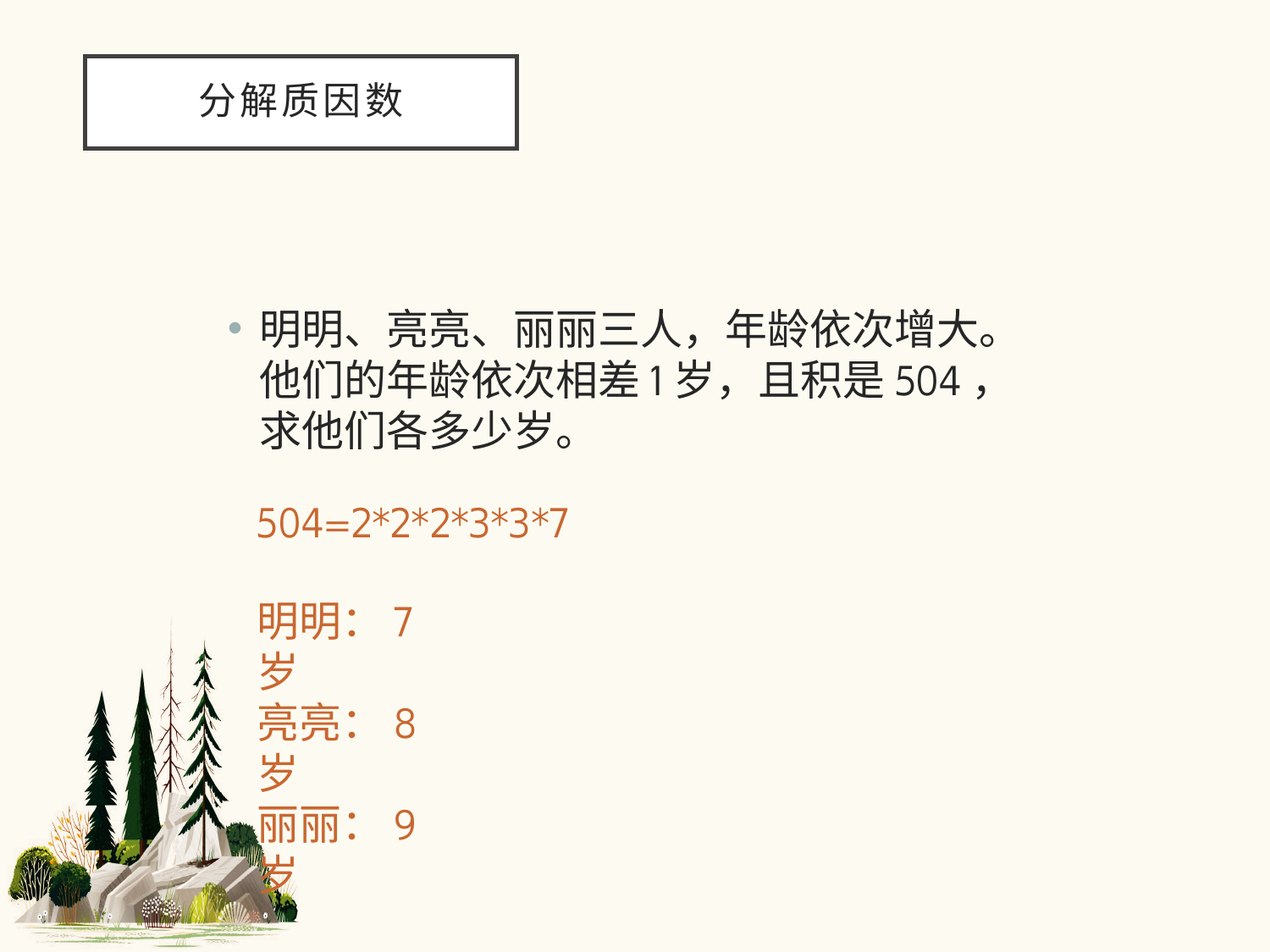

# 分解质因数
明明、亮亮、丽丽三人，年龄依次增大。他们的年龄依次相差1岁，且积是504，求他们各多少岁。
504=2*2*2*3*3*7
明明：7岁
亮亮：8岁
丽丽：9岁